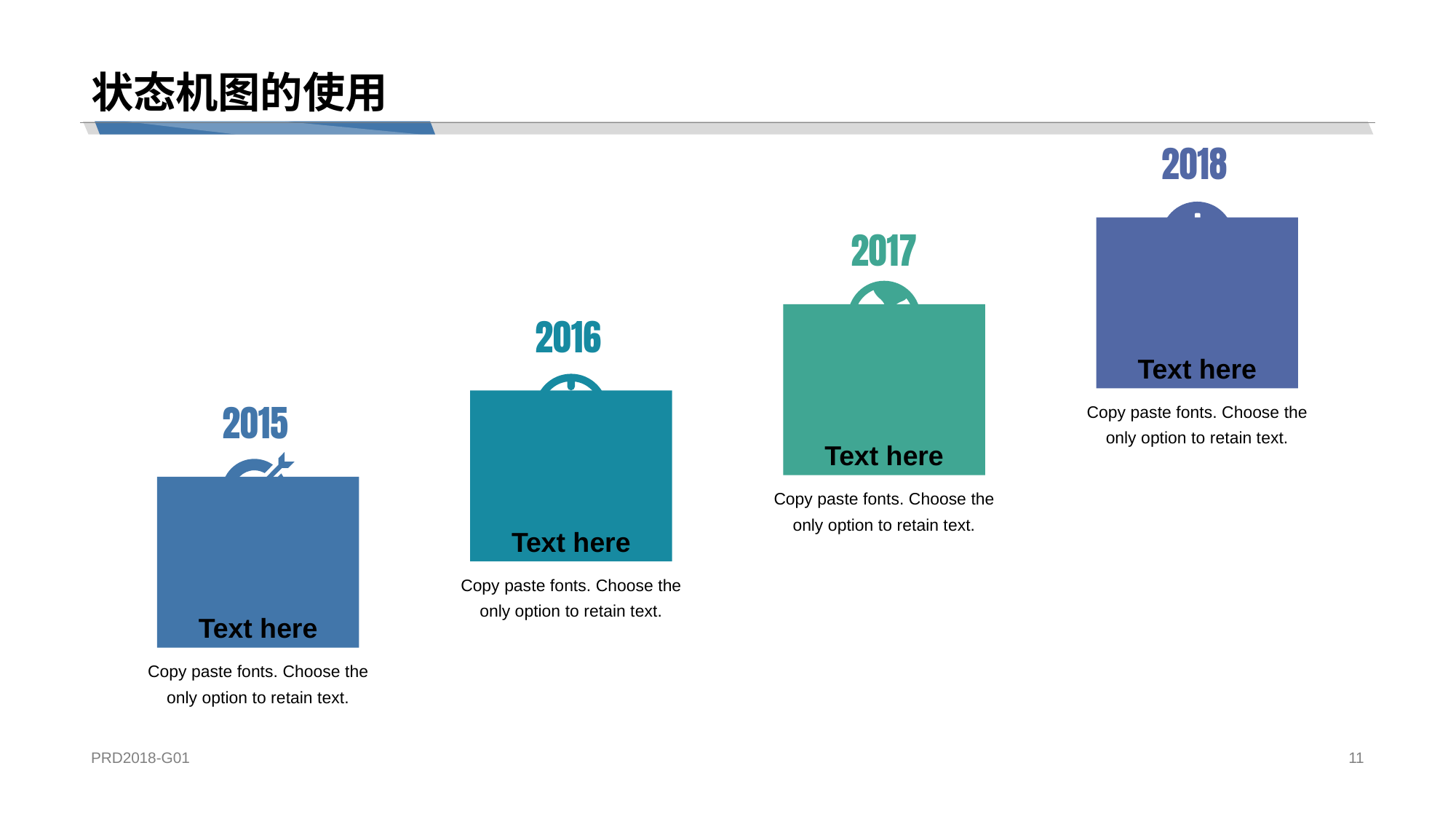

# 状态机图的使用
2018

2017

2016
Text here
Copy paste fonts. Choose the only option to retain text.

2015
Text here
Copy paste fonts. Choose the only option to retain text.

Text here
Copy paste fonts. Choose the only option to retain text.
Text here
Copy paste fonts. Choose the only option to retain text.
PRD2018-G01
11